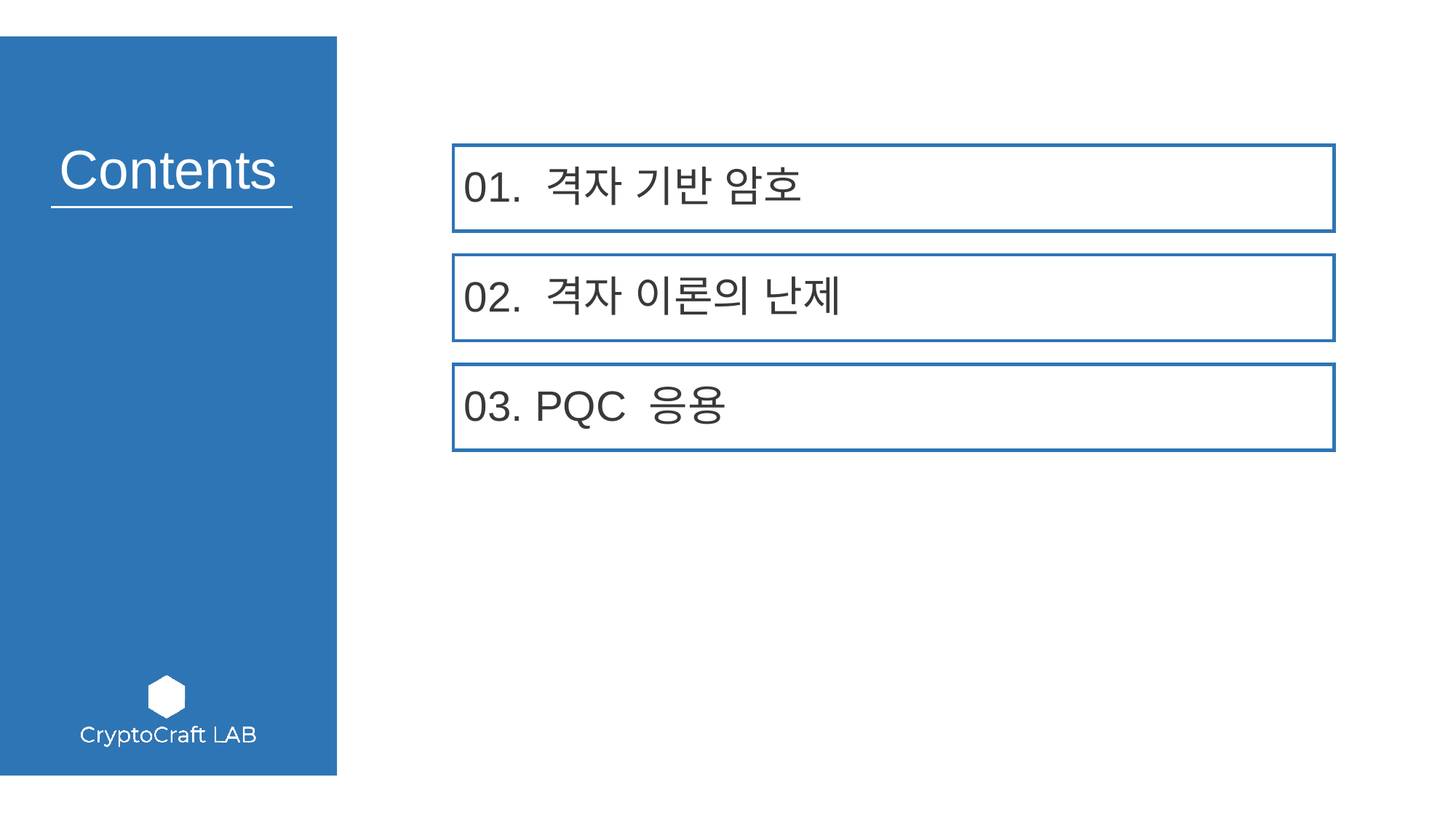

01. 격자 기반 암호
02. 격자 이론의 난제
03. PQC 응용

04.
05.